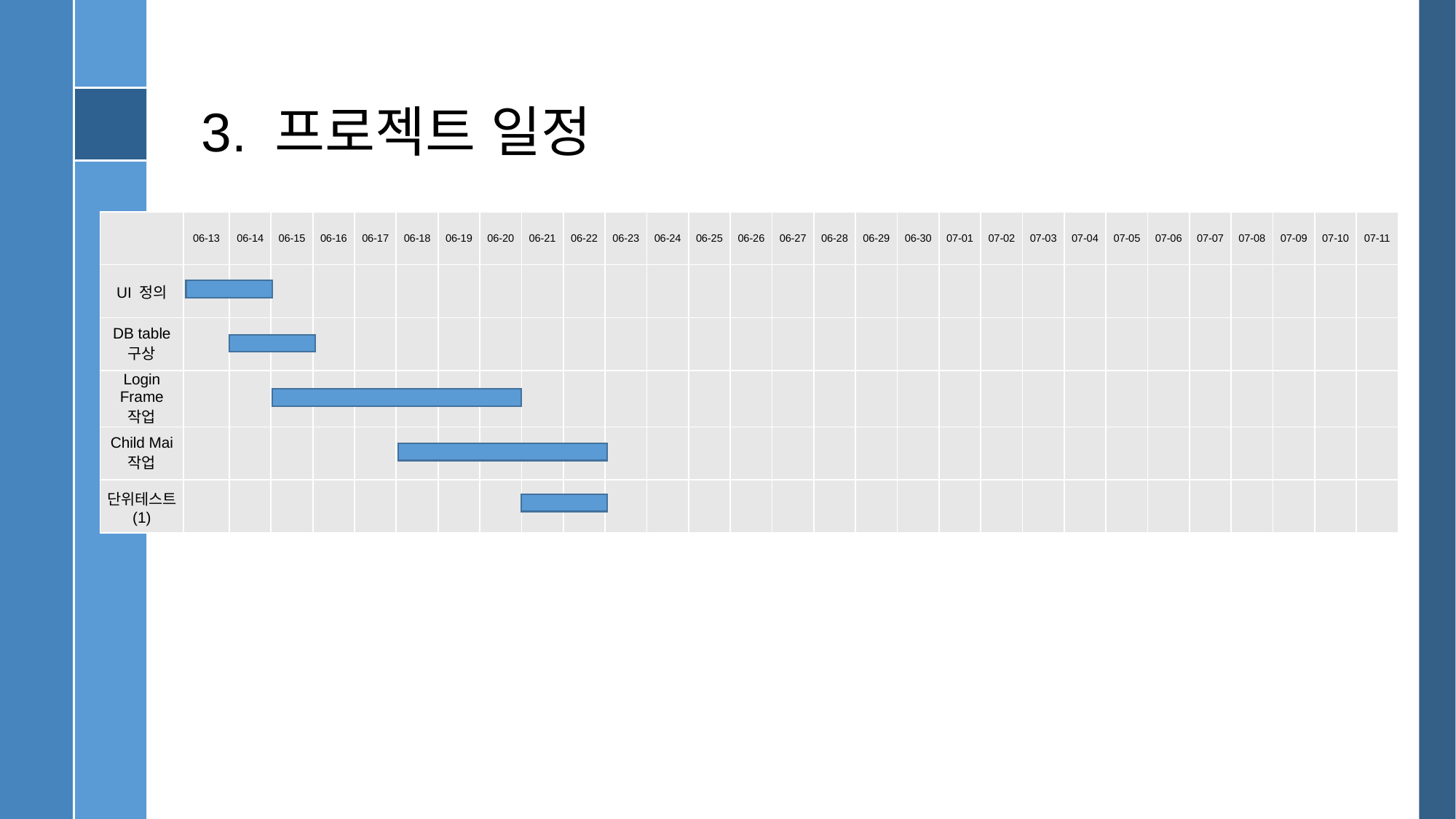

# 3. 프로젝트 일정
|  | 06-13 | 06-14 | 06-15 | 06-16 | 06-17 | 06-18 | 06-19 | 06-20 | 06-21 | 06-22 | 06-23 | 06-24 | 06-25 | 06-26 | 06-27 | 06-28 | 06-29 | 06-30 | 07-01 | 07-02 | 07-03 | 07-04 | 07-05 | 07-06 | 07-07 | 07-08 | 07-09 | 07-10 | 07-11 |
| --- | --- | --- | --- | --- | --- | --- | --- | --- | --- | --- | --- | --- | --- | --- | --- | --- | --- | --- | --- | --- | --- | --- | --- | --- | --- | --- | --- | --- | --- |
| UI 정의 |  |  |  |  |  |  |  |  |  |  |  |  |  |  |  |  |  |  |  |  |  |  |  |  |  |  |  |  |  |
| DB table 구상 |  |  |  |  |  |  |  |  |  |  |  |  |  |  |  |  |  |  |  |  |  |  |  |  |  |  |  |  |  |
| Login Frame 작업 |  |  |  |  |  |  |  |  |  |  |  |  |  |  |  |  |  |  |  |  |  |  |  |  |  |  |  |  |  |
| Child Mai 작업 |  |  |  |  |  |  |  |  |  |  |  |  |  |  |  |  |  |  |  |  |  |  |  |  |  |  |  |  |  |
| 단위테스트 (1) |  |  |  |  |  |  |  |  |  |  |  |  |  |  |  |  |  |  |  |  |  |  |  |  |  |  |  |  |  |